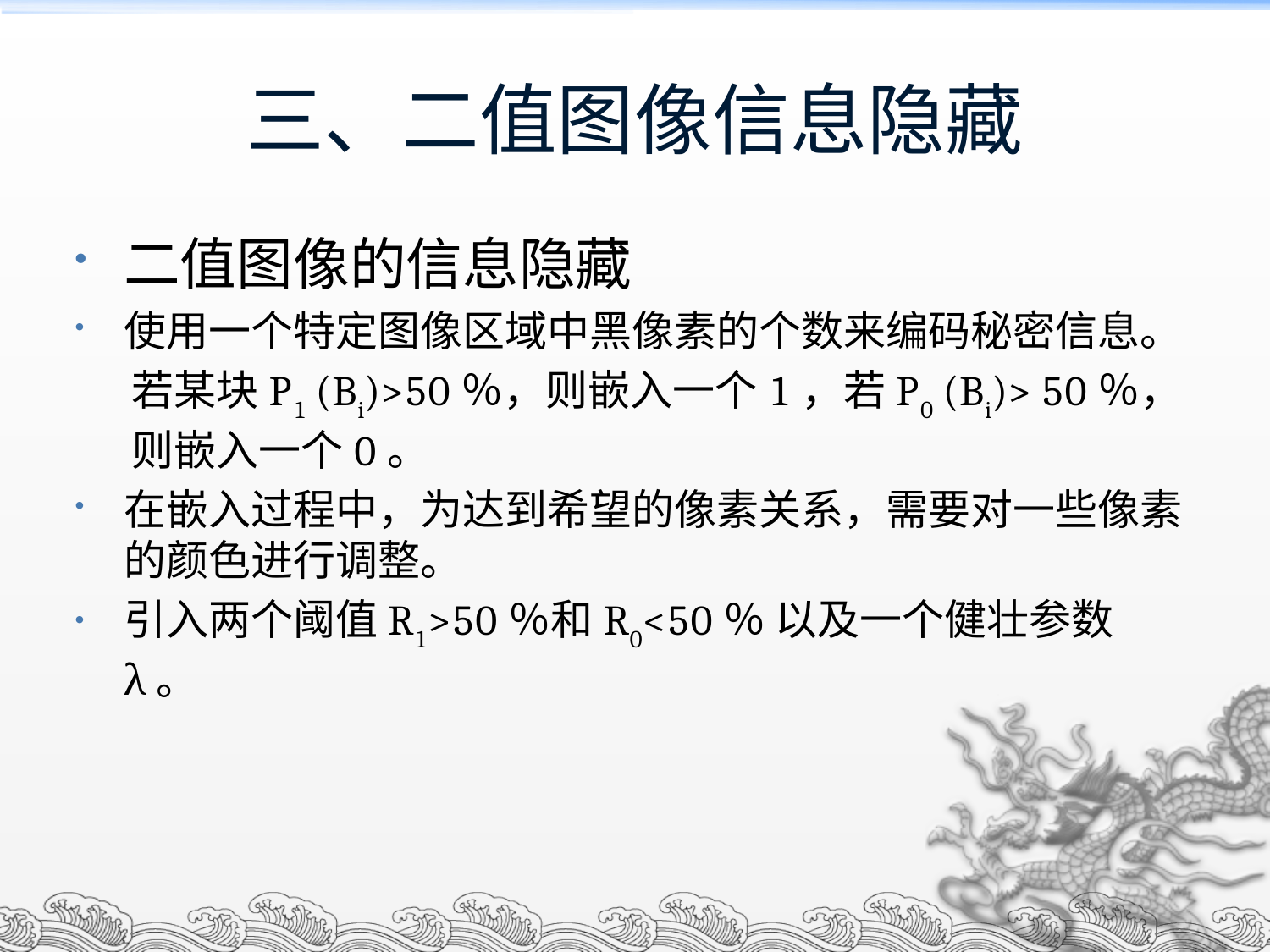

三、二值图像信息隐藏

二值图像的信息隐藏
使用一个特定图像区域中黑像素的个数来编码秘密信息。
若某块P1 (Bi)>50％，则嵌入一个1，若P0 (Bi)> 50％，则嵌入一个0。
在嵌入过程中，为达到希望的像素关系，需要对一些像素的颜色进行调整。
引入两个阈值R1>50％和R0<50％ 以及一个健壮参数λ。